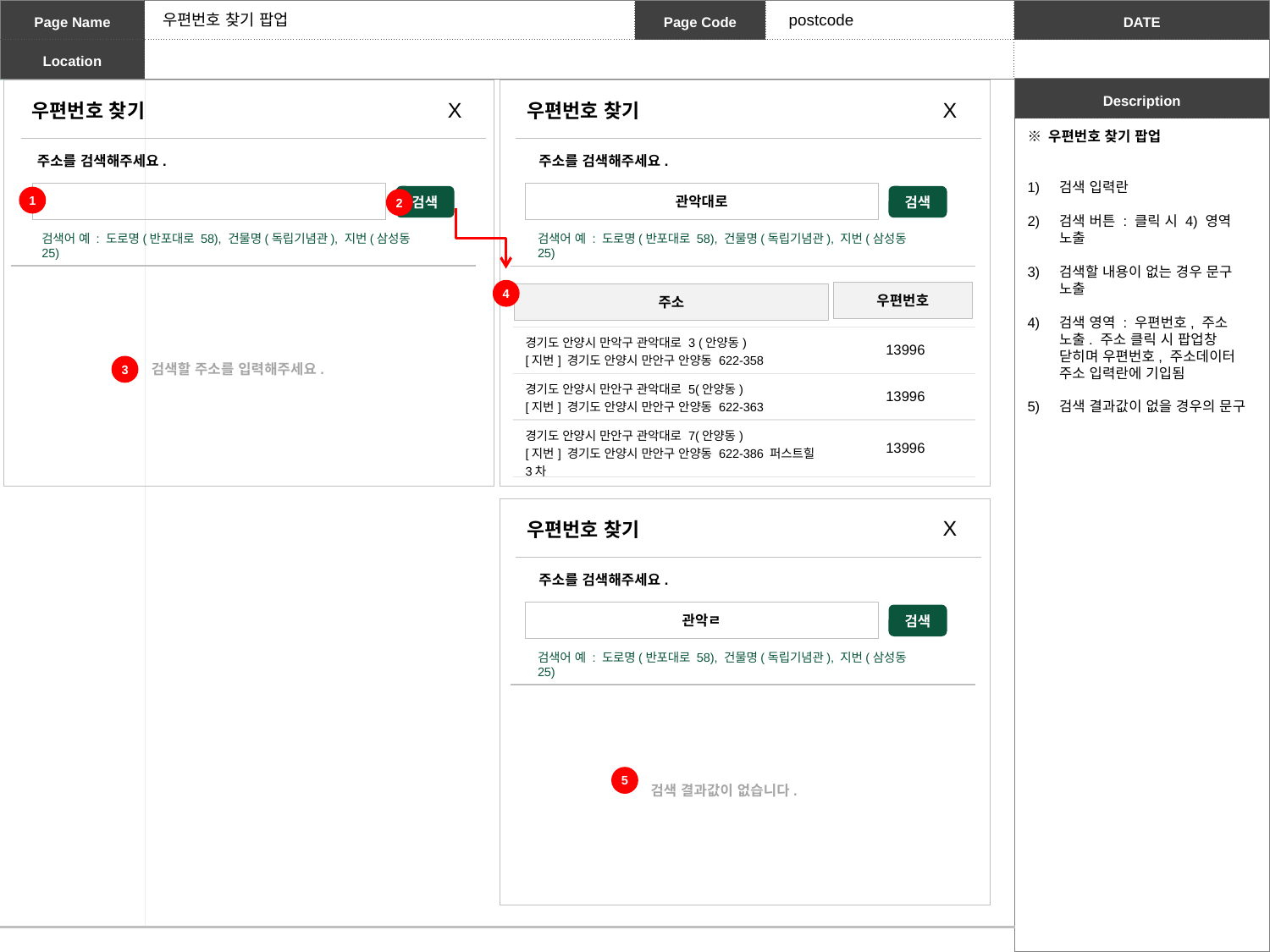

우편번호 찾기 팝업
postcode

X
X
우편번호 찾기
우편번호 찾기
※ 우편번호 찾기 팝업

검색 입력란

검색 버튼 : 클릭 시 4) 영역 노출

검색할 내용이 없는 경우 문구 노출

검색 영역 : 우편번호, 주소 노출. 주소 클릭 시 팝업창 닫히며 우편번호, 주소데이터 주소 입력란에 기입됨

검색 결과값이 없을 경우의 문구
주소를 검색해주세요.
주소를 검색해주세요.

관악대로
검색
검색
1
2
검색어 예 : 도로명(반포대로 58), 건물명(독립기념관), 지번(삼성동 25)
검색어 예 : 도로명(반포대로 58), 건물명(독립기념관), 지번(삼성동 25)
4
우편번호
주소
| 경기도 안양시 만악구 관악대로 3 (안양동) [지번] 경기도 안양시 만안구 안양동 622-358 | 13996 |
| --- | --- |
| 경기도 안양시 만안구 관악대로 5(안양동) [지번] 경기도 안양시 만안구 안양동 622-363 | 13996 |
| 경기도 안양시 만안구 관악대로 7(안양동) [지번] 경기도 안양시 만안구 안양동 622-386 퍼스트힐3차 | 13996 |
검색할 주소를 입력해주세요.
3

X
우편번호 찾기
주소를 검색해주세요.
관악ㄹ
검색
검색어 예 : 도로명(반포대로 58), 건물명(독립기념관), 지번(삼성동 25)
5
검색 결과값이 없습니다.